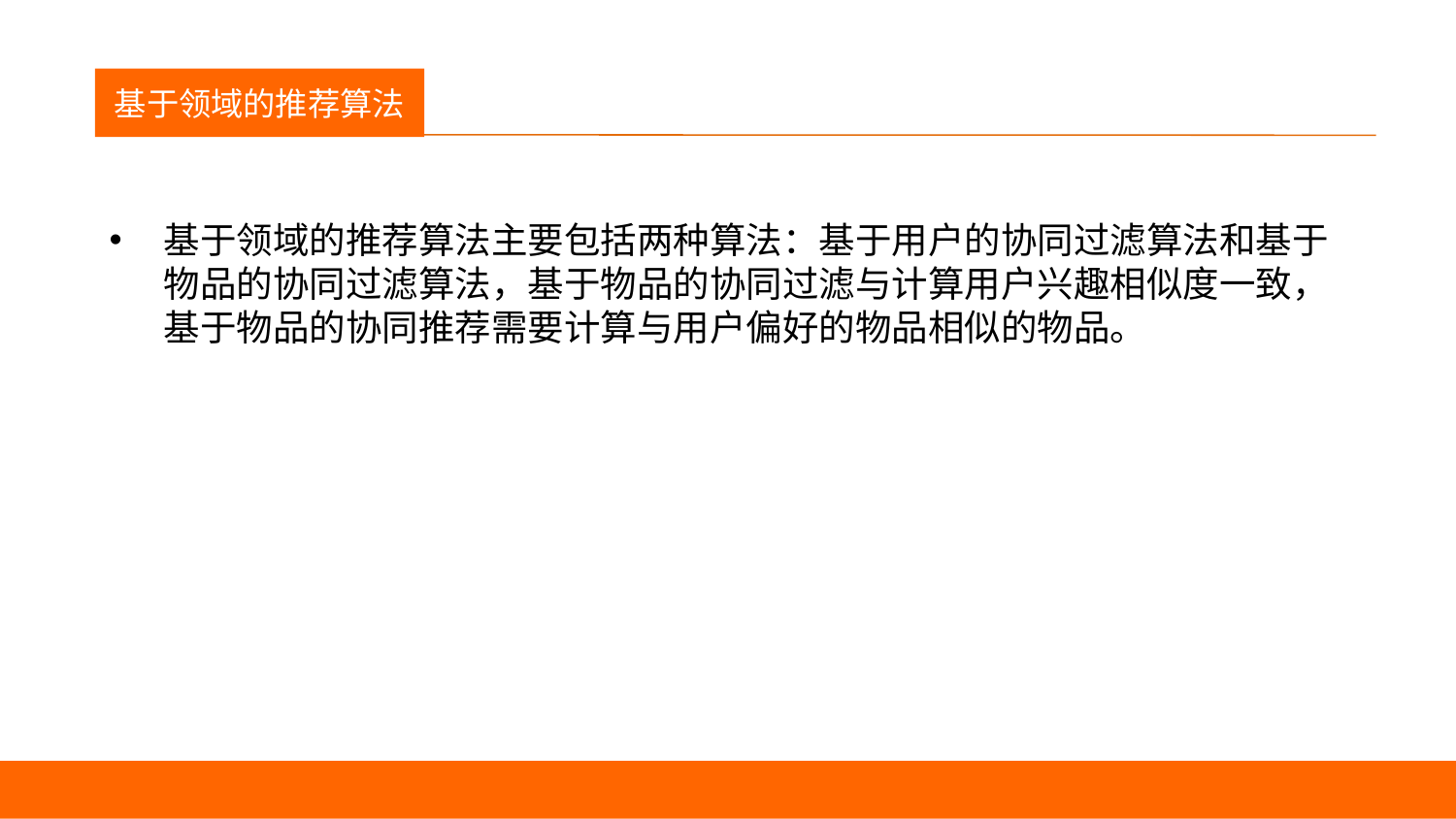

议程
基于领域的推荐算法

基于领域的推荐算法主要包括两种算法：基于用户的协同过滤算法和基于物品的协同过滤算法，基于物品的协同过滤与计算用户兴趣相似度一致，基于物品的协同推荐需要计算与用户偏好的物品相似的物品。